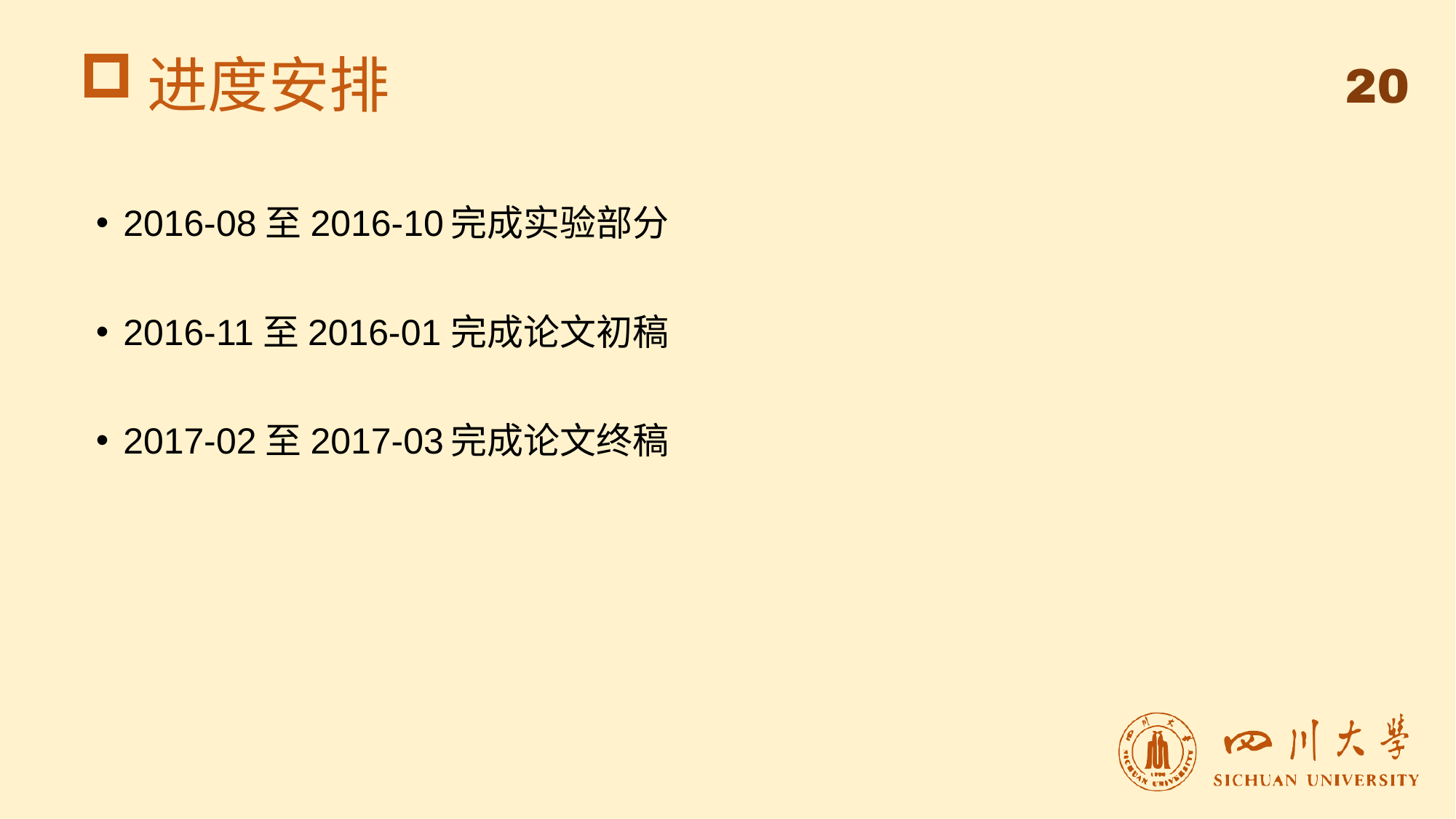

进度安排
20
2016-08至2016-10	完成实验部分

2016-11至2016-01	完成论文初稿

2017-02至2017-03	完成论文终稿